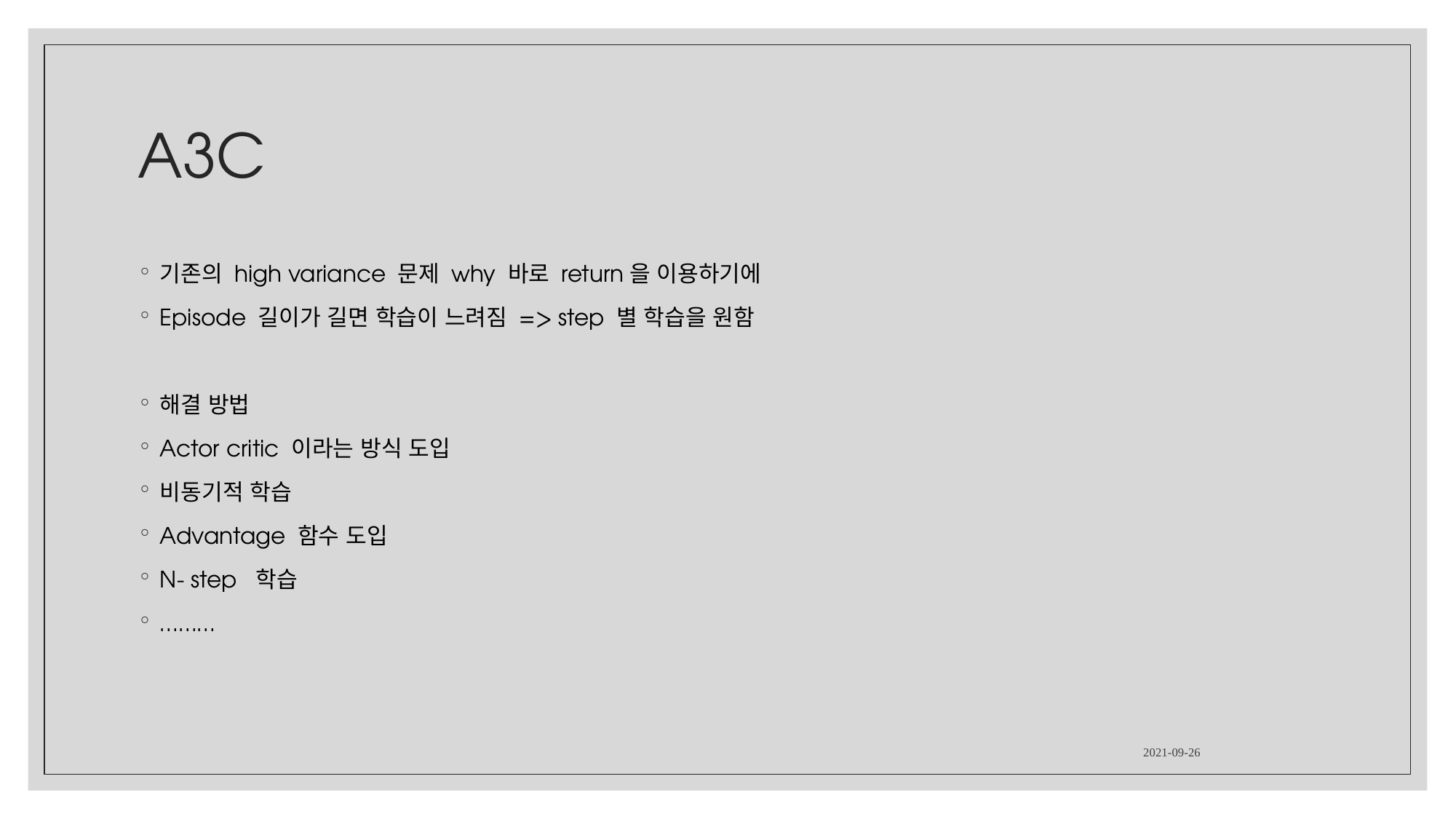

# A3C
기존의 high variance 문제 why 바로 return을 이용하기에
Episode 길이가 길면 학습이 느려짐 => step 별 학습을 원함

해결 방법
Actor critic 이라는 방식 도입
비동기적 학습
Advantage 함수 도입
N- step  학습
………
2021-09-26